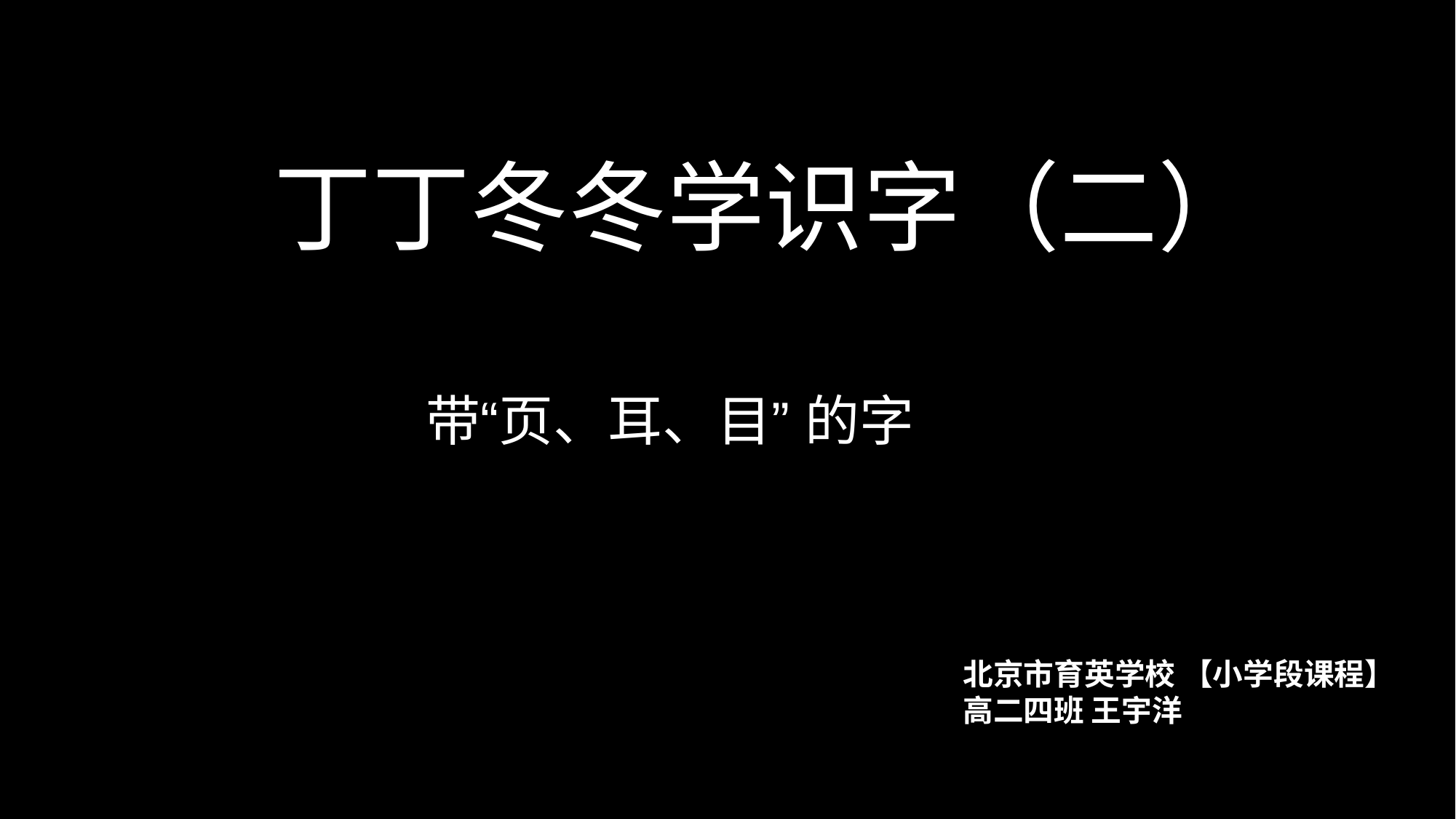

# 丁丁冬冬学识字（二）
      带“页、耳、目” 的字
北京市育英学校 【小学段课程】
高二四班 王宇洋